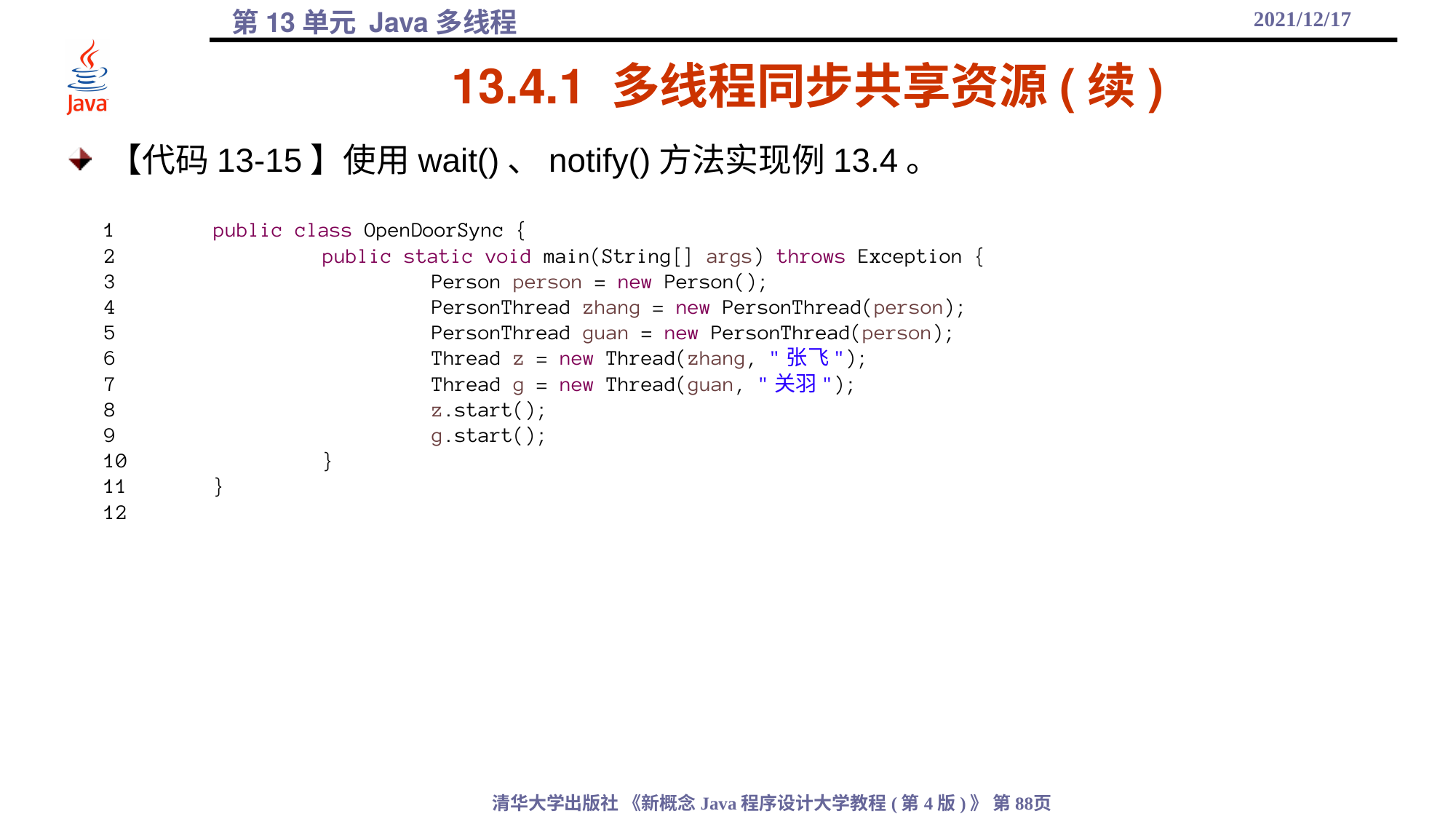

2021/12/17
# 13.4.1 多线程同步共享资源(续)
【代码13-15】使用wait()、notify()方法实现例13.4。
1	public class OpenDoorSync {
2		public static void main(String[] args) throws Exception {
3			Person person = new Person();
4			PersonThread zhang = new PersonThread(person);
5			PersonThread guan = new PersonThread(person);
6			Thread z = new Thread(zhang, "张飞");
7			Thread g = new Thread(guan, "关羽");
8			z.start();
9			g.start();
10		}
11	}
12